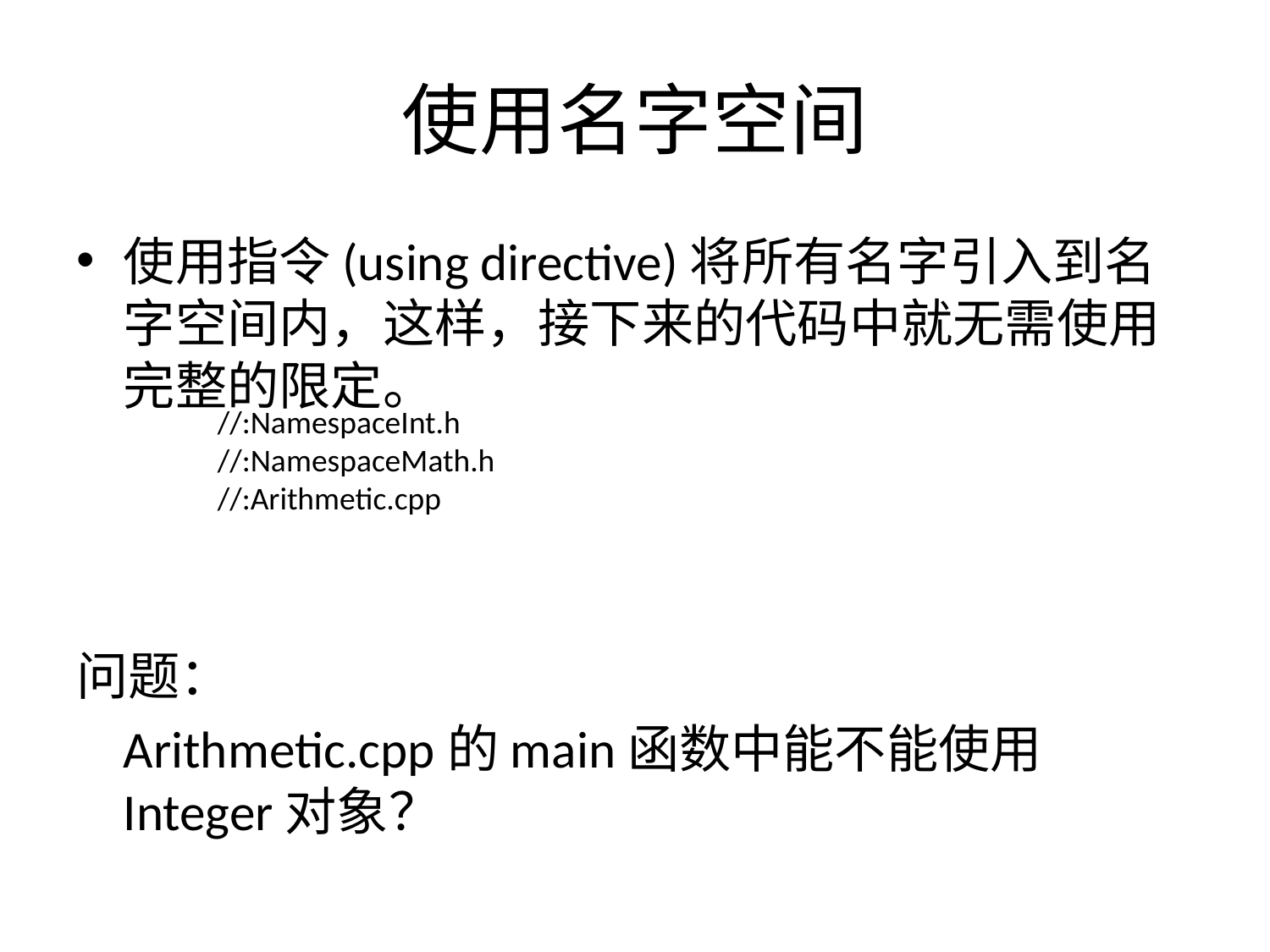

# 使用名字空间
使用指令(using directive)将所有名字引入到名字空间内，这样，接下来的代码中就无需使用完整的限定。

问题：
	Arithmetic.cpp的main函数中能不能使用Integer对象？
//:NamespaceInt.h
//:NamespaceMath.h
//:Arithmetic.cpp